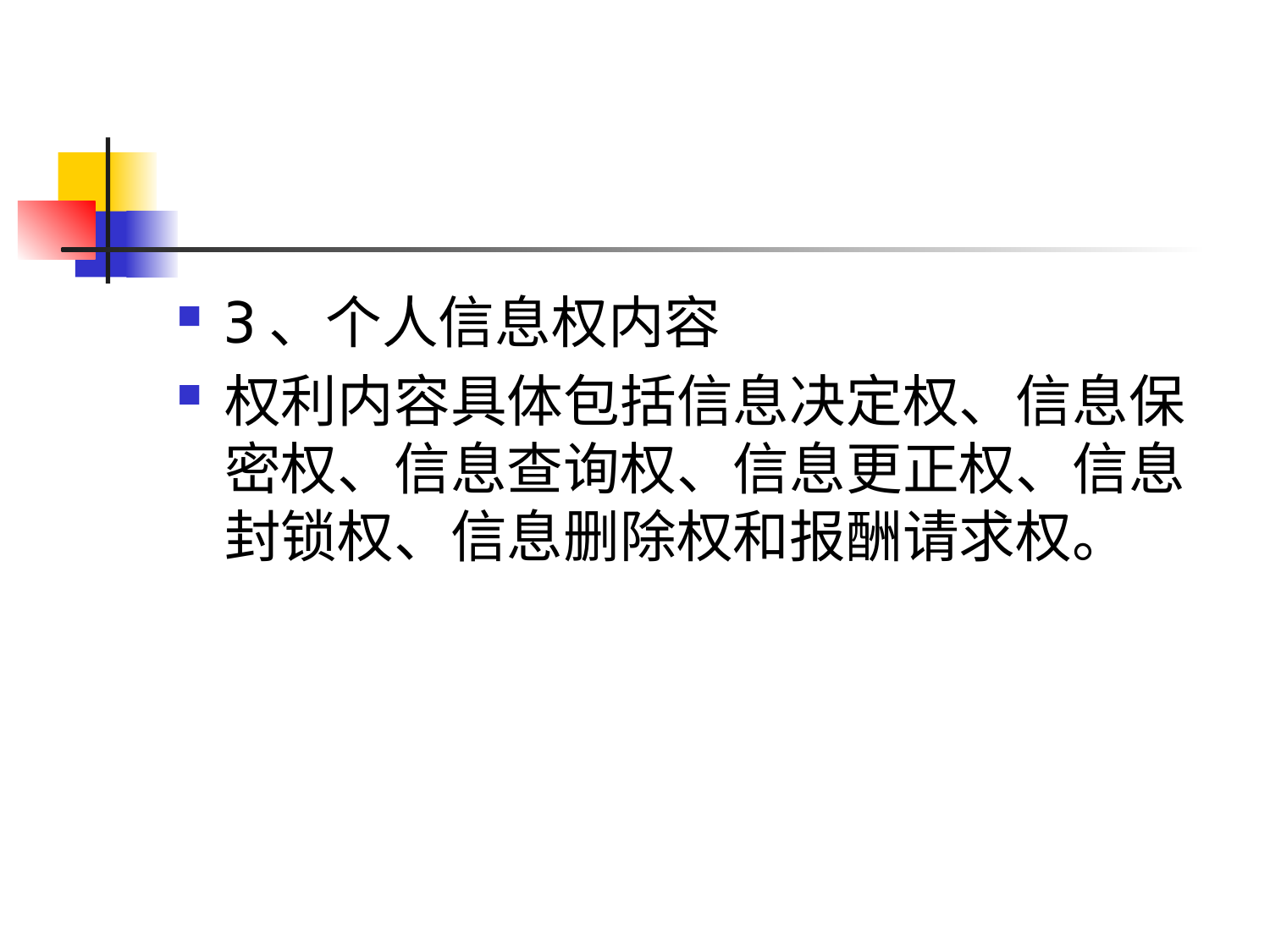

#
3、个人信息权内容
权利内容具体包括信息决定权、信息保密权、信息查询权、信息更正权、信息封锁权、信息删除权和报酬请求权。